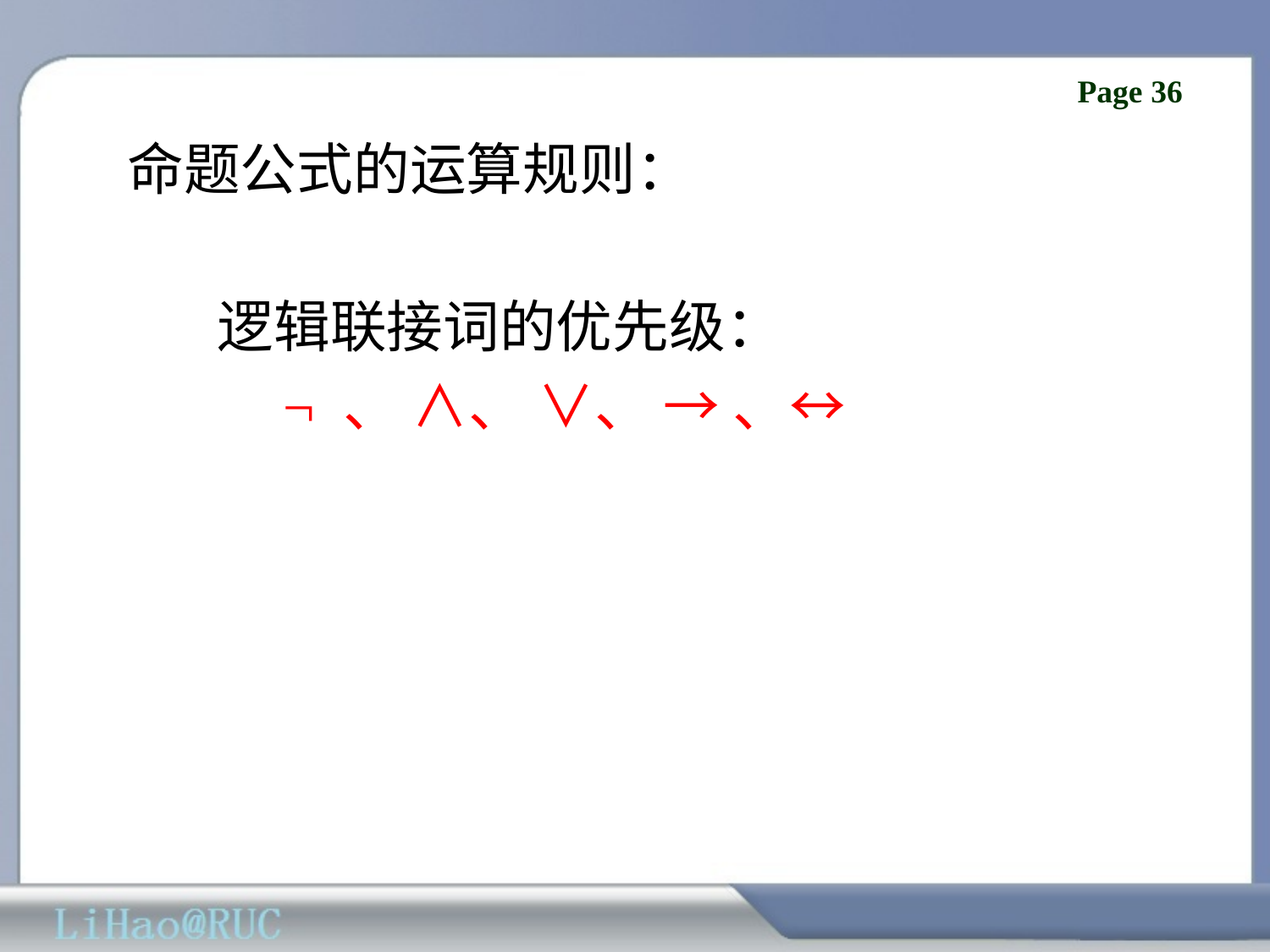

命题公式的运算规则：

      逻辑联接词的优先级：
           ¬ 、 ∧、 ∨、 → 、↔